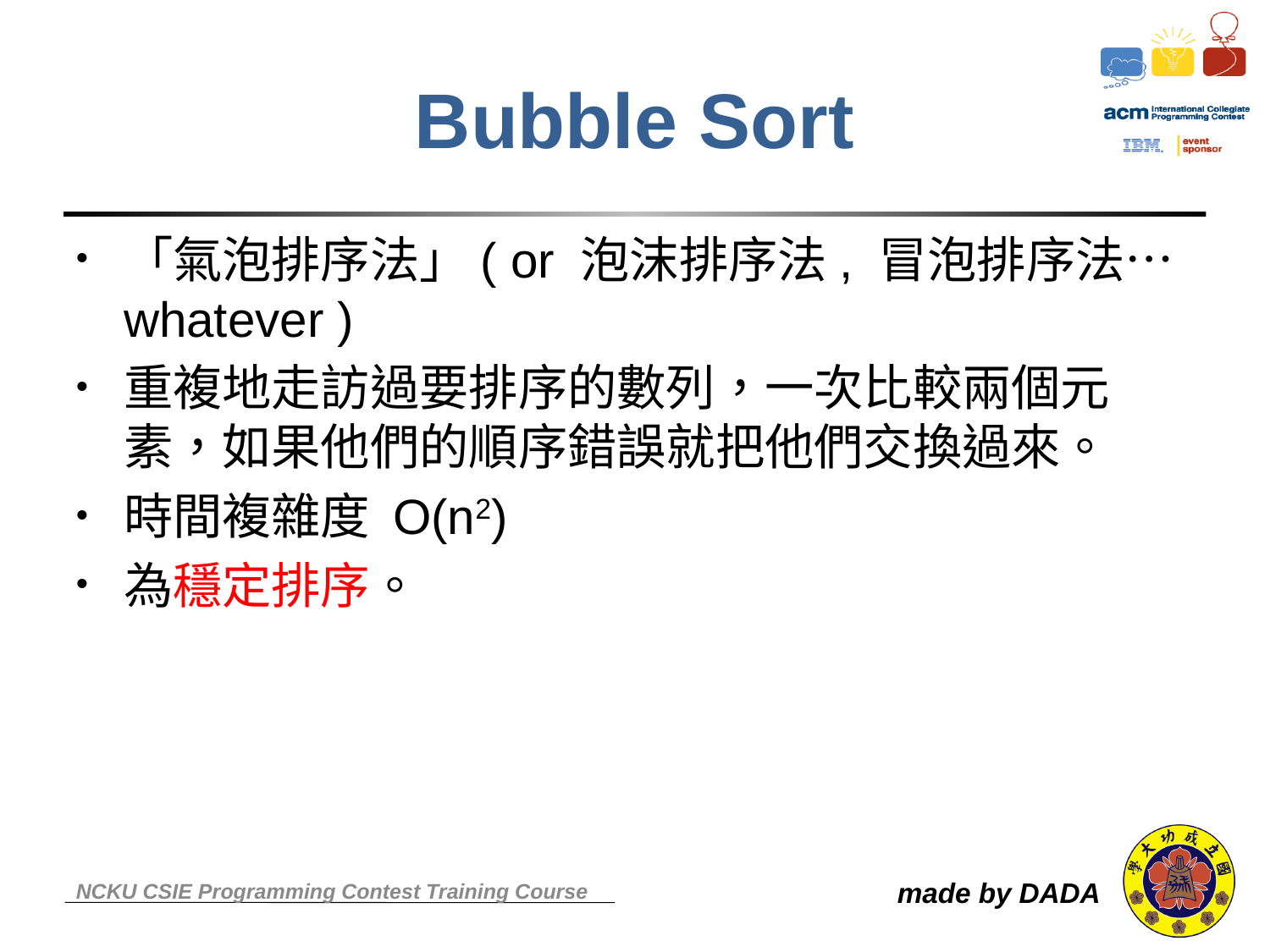

Bubble Sort
「氣泡排序法」( or 泡沫排序法, 冒泡排序法… whatever )
重複地走訪過要排序的數列，一次比較兩個元素，如果他們的順序錯誤就把他們交換過來。
時間複雜度 O(n2)
為穩定排序。